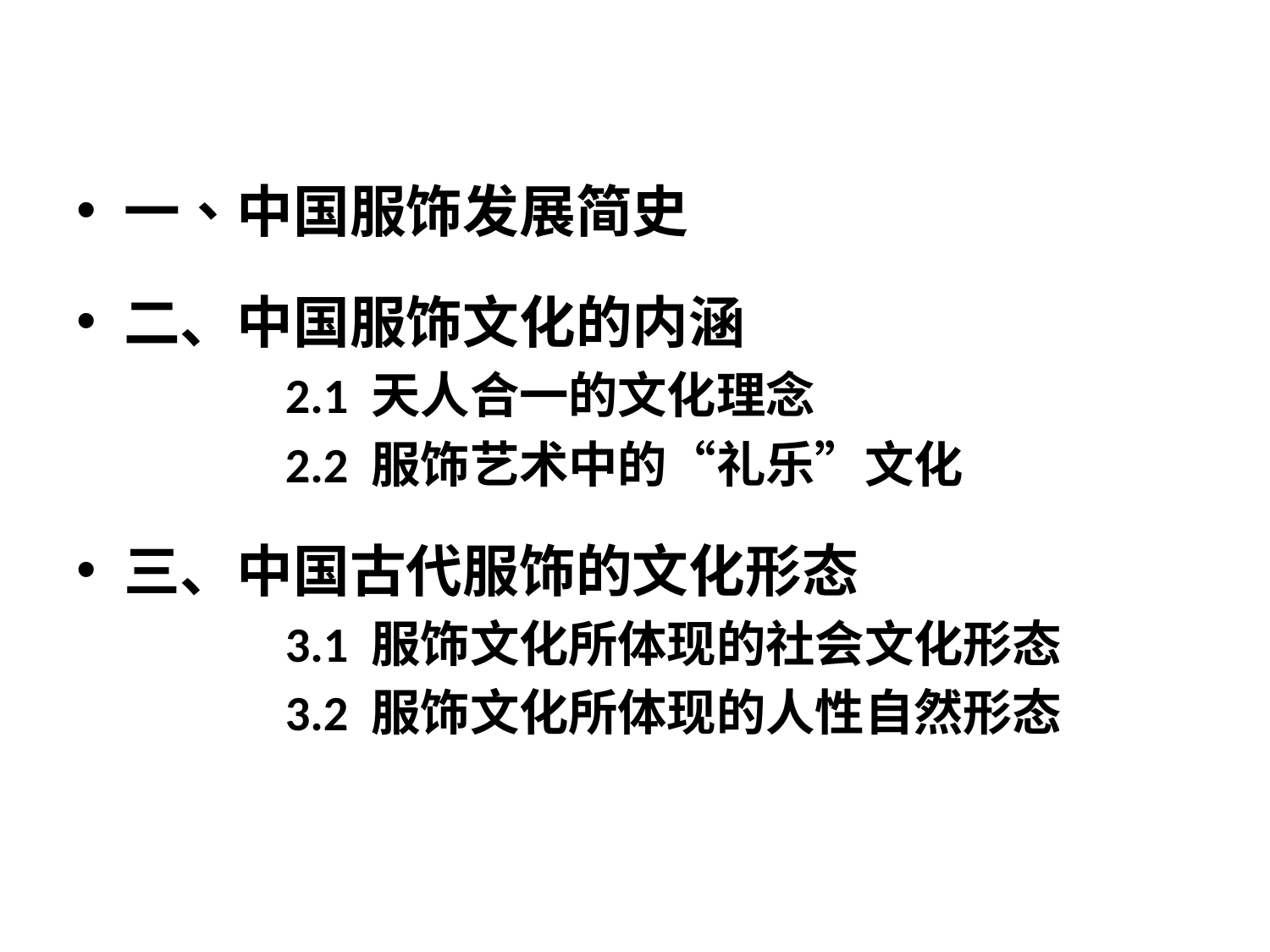

一、中国服饰发展简史
二、中国服饰文化的内涵
　　　　2.1 天人合一的文化理念
　　　　2.2 服饰艺术中的“礼乐”文化
三、中国古代服饰的文化形态
　　　　3.1 服饰文化所体现的社会文化形态
　　　　3.2 服饰文化所体现的人性自然形态